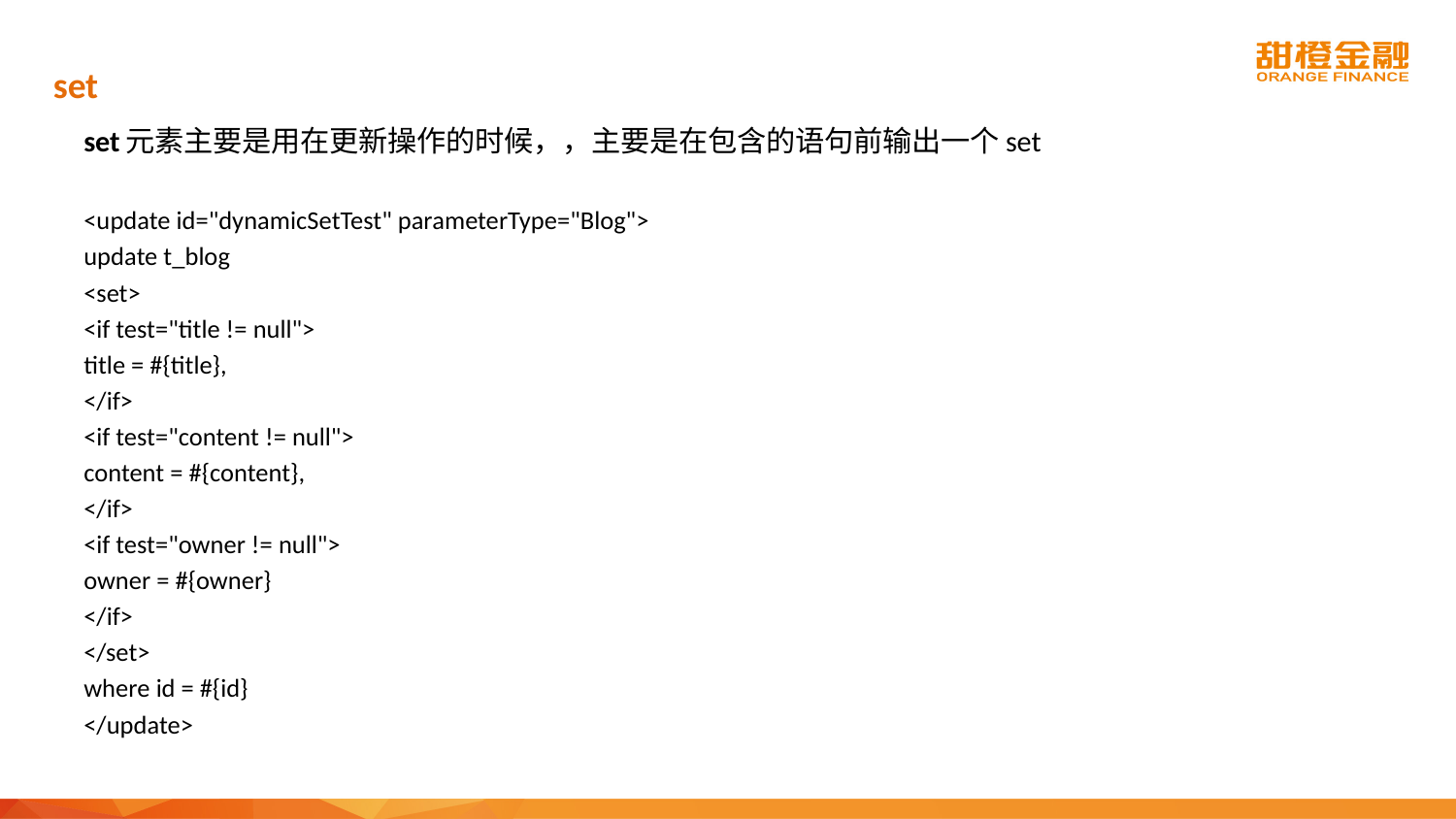

set
set元素主要是用在更新操作的时候，，主要是在包含的语句前输出一个set

<update id="dynamicSetTest" parameterType="Blog">
update t_blog
<set>
<if test="title != null">
title = #{title},
</if>
<if test="content != null">
content = #{content},
</if>
<if test="owner != null">
owner = #{owner}
</if>
</set>
where id = #{id}
</update>